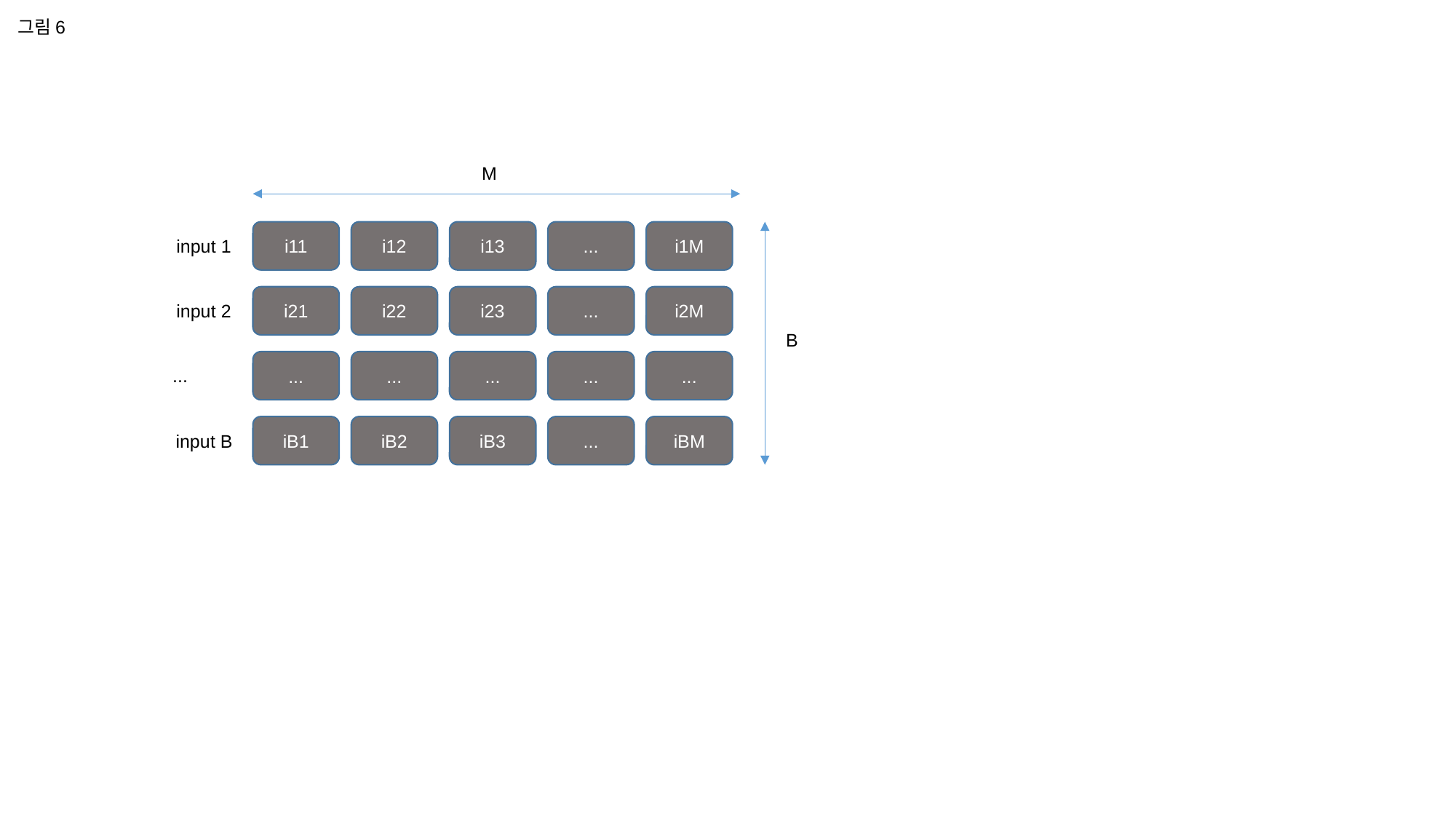

그림6
M
i11
i12
i13
...
i1M
input 1
i21
i22
i23
...
i2M
input 2
B
...
...
...
...
...
...
iB1
iB2
iB3
...
iBM
input B